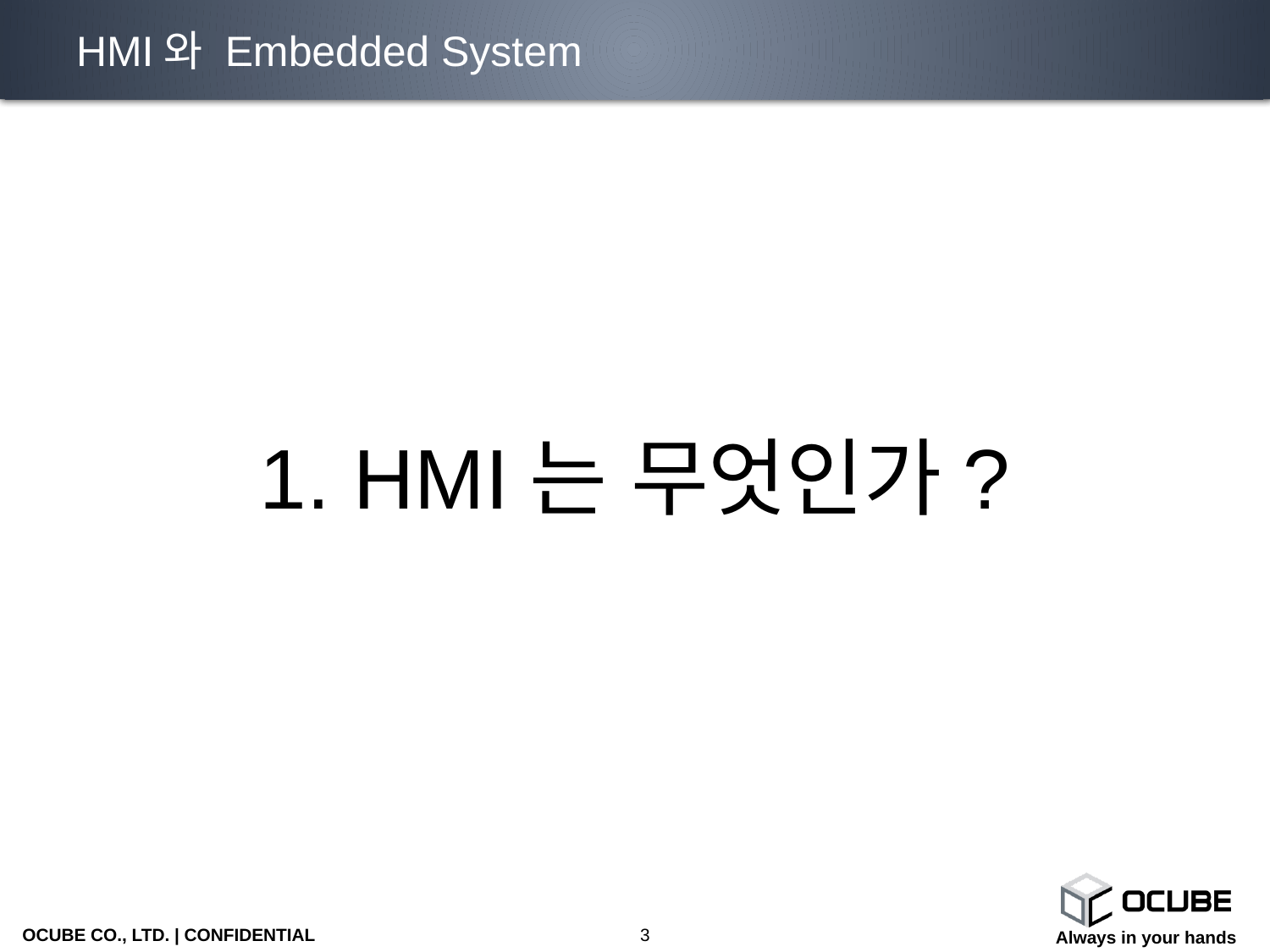

# HMI와 Embedded System
1. HMI는 무엇인가?